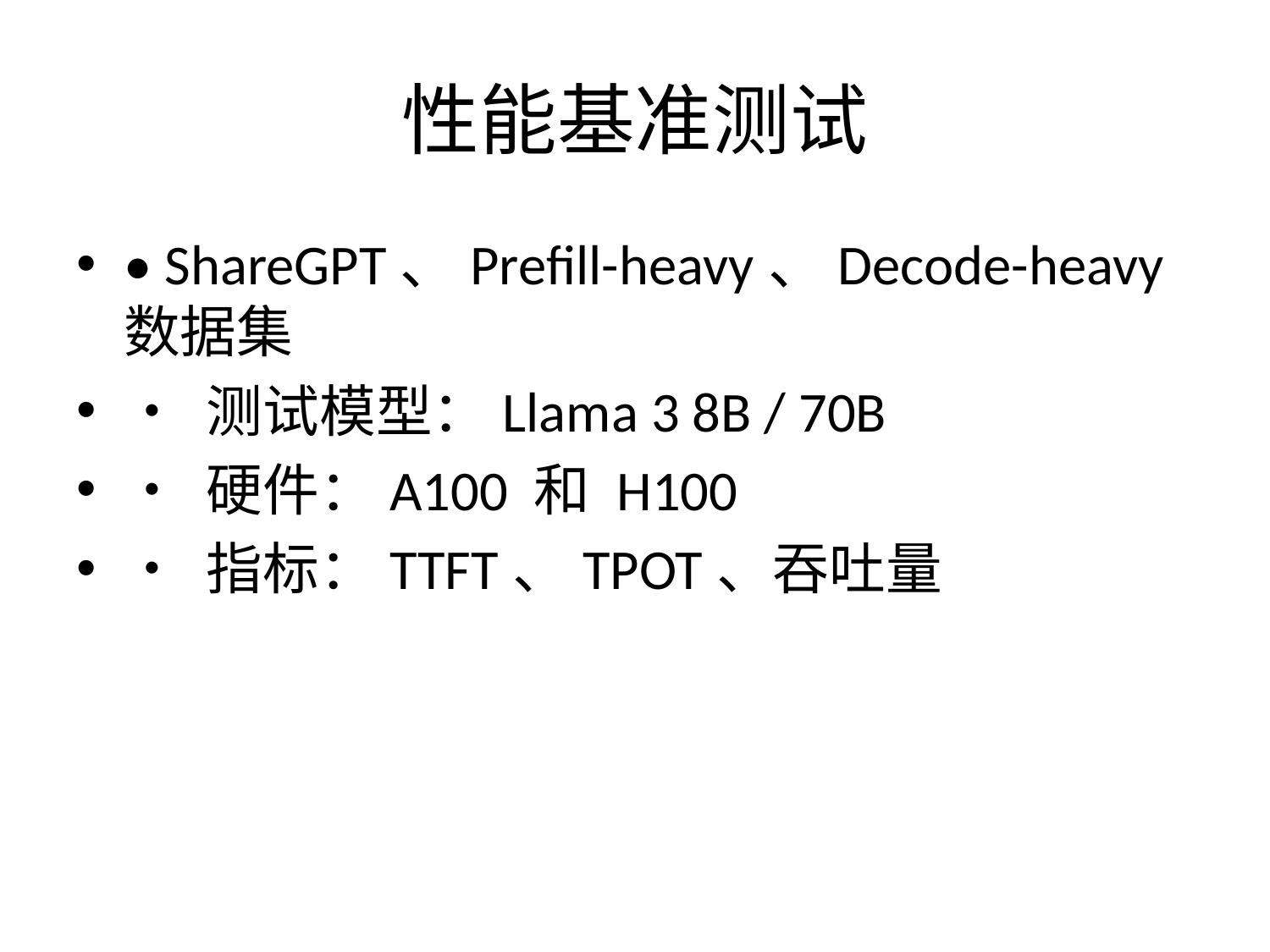

# 性能基准测试
• ShareGPT、Prefill-heavy、Decode-heavy 数据集
• 测试模型：Llama 3 8B / 70B
• 硬件：A100 和 H100
• 指标：TTFT、TPOT、吞吐量